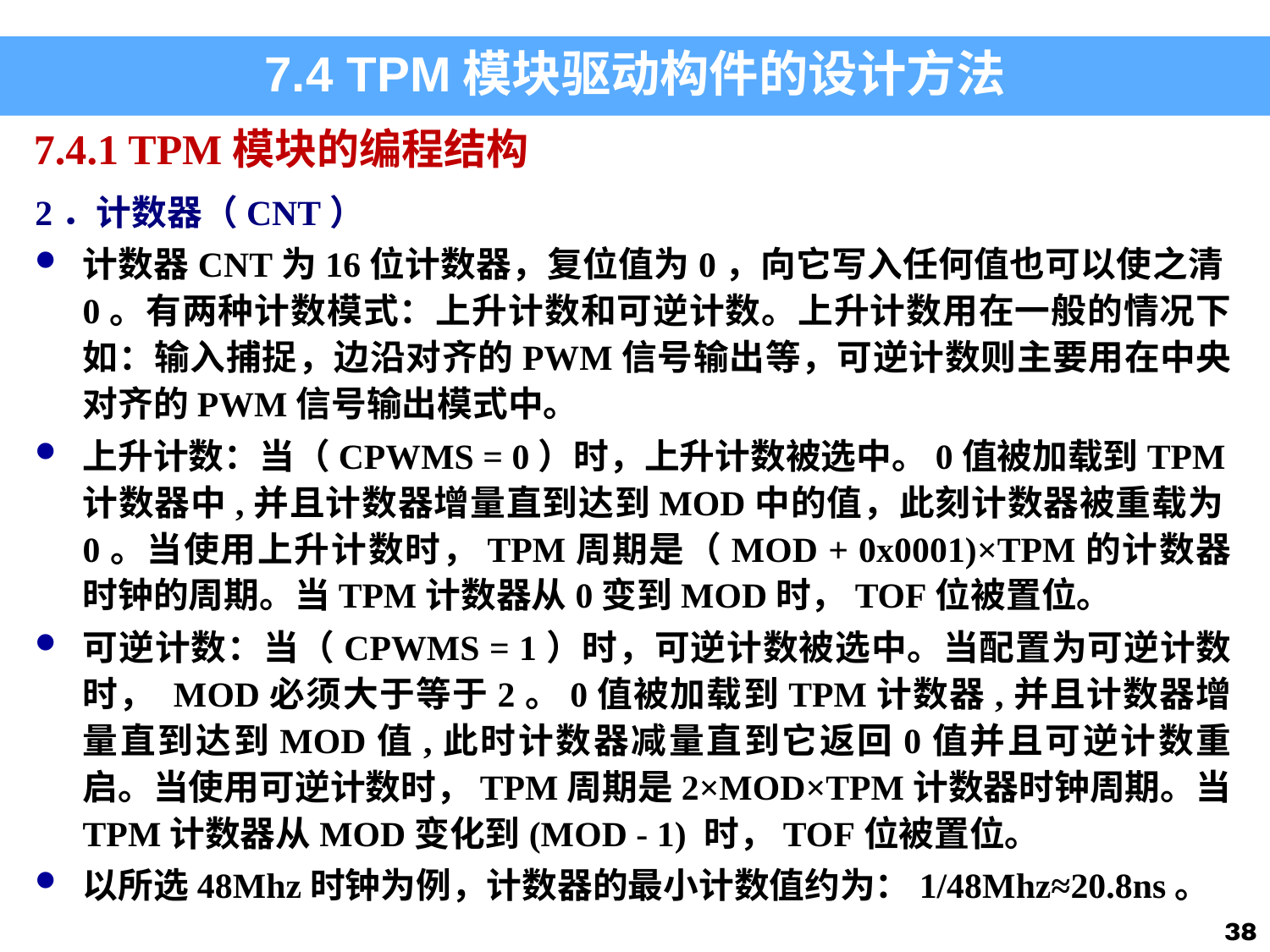

7.4 TPM模块驱动构件的设计方法
7.4.1 TPM模块的编程结构
2．计数器（CNT）
计数器CNT为16位计数器，复位值为0，向它写入任何值也可以使之清0。有两种计数模式：上升计数和可逆计数。上升计数用在一般的情况下如：输入捕捉，边沿对齐的PWM信号输出等，可逆计数则主要用在中央对齐的PWM信号输出模式中。
上升计数：当（CPWMS = 0）时，上升计数被选中。0值被加载到TPM计数器中,并且计数器增量直到达到MOD中的值，此刻计数器被重载为0。当使用上升计数时，TPM周期是（MOD + 0x0001)×TPM的计数器时钟的周期。当TPM计数器从0变到MOD时，TOF位被置位。
可逆计数：当（CPWMS = 1）时，可逆计数被选中。当配置为可逆计数时， MOD必须大于等于2。0值被加载到TPM计数器,并且计数器增量直到达到MOD值,此时计数器减量直到它返回0值并且可逆计数重启。当使用可逆计数时，TPM周期是2×MOD×TPM计数器时钟周期。当TPM计数器从MOD变化到(MOD - 1) 时，TOF位被置位。
以所选48Mhz时钟为例，计数器的最小计数值约为：1/48Mhz≈20.8ns。
38